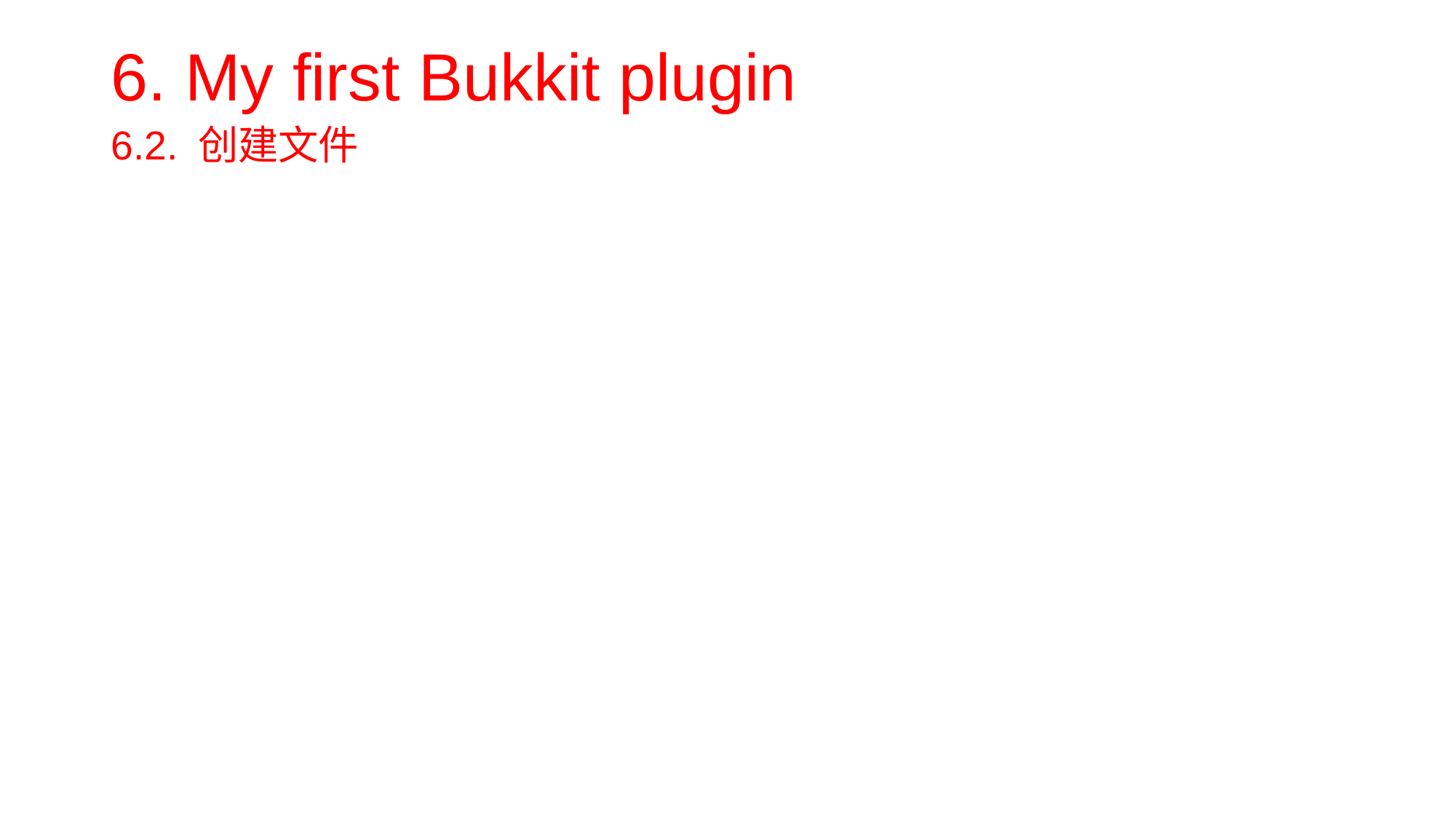

# 6. My first Bukkit plugin
6.2. 创建文件